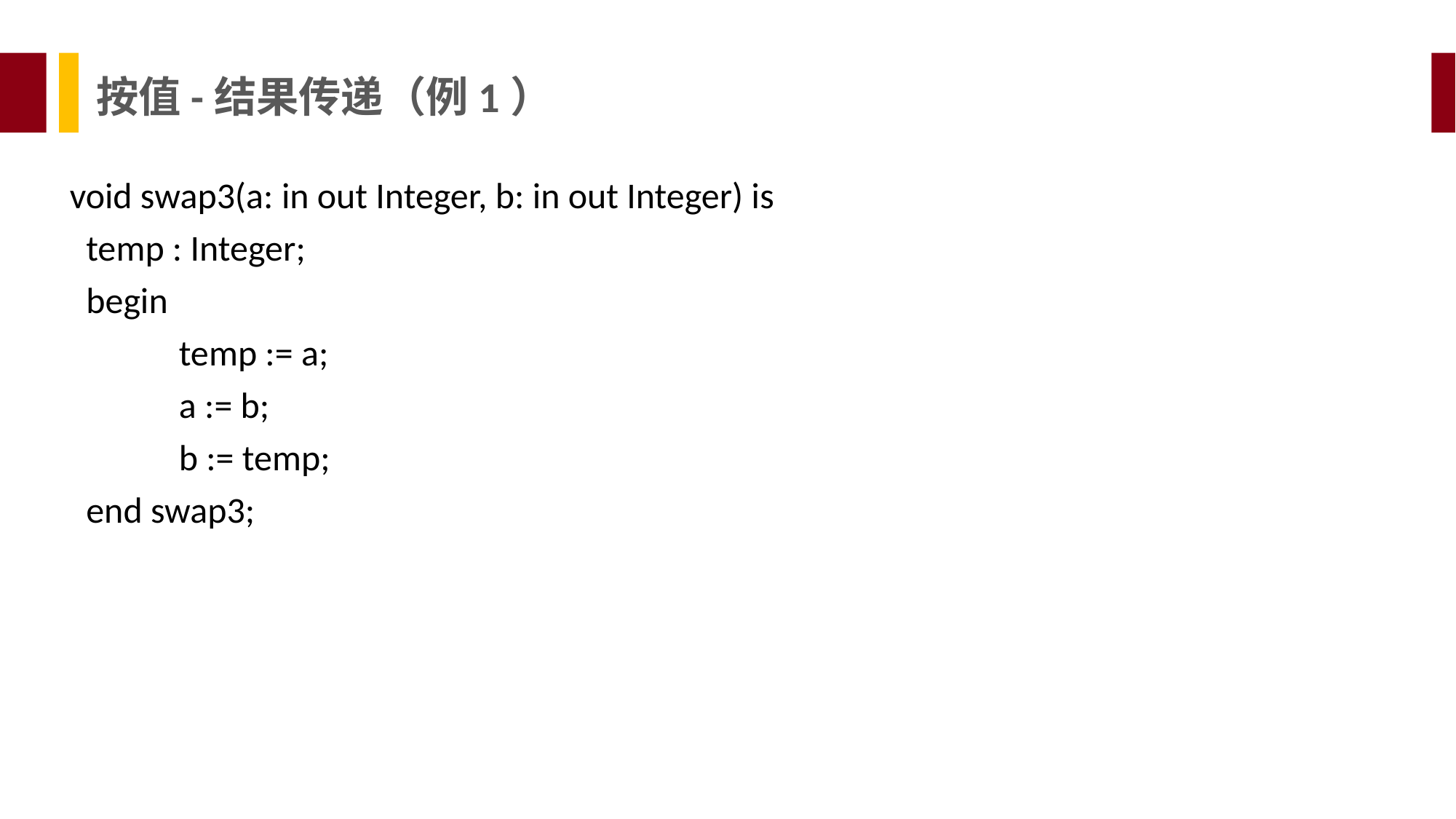

按值-结果传递（例1）
void swap3(a: in out Integer, b: in out Integer) is
  temp : Integer;
  begin
	temp := a;
	a := b;
	b := temp;
  end swap3;